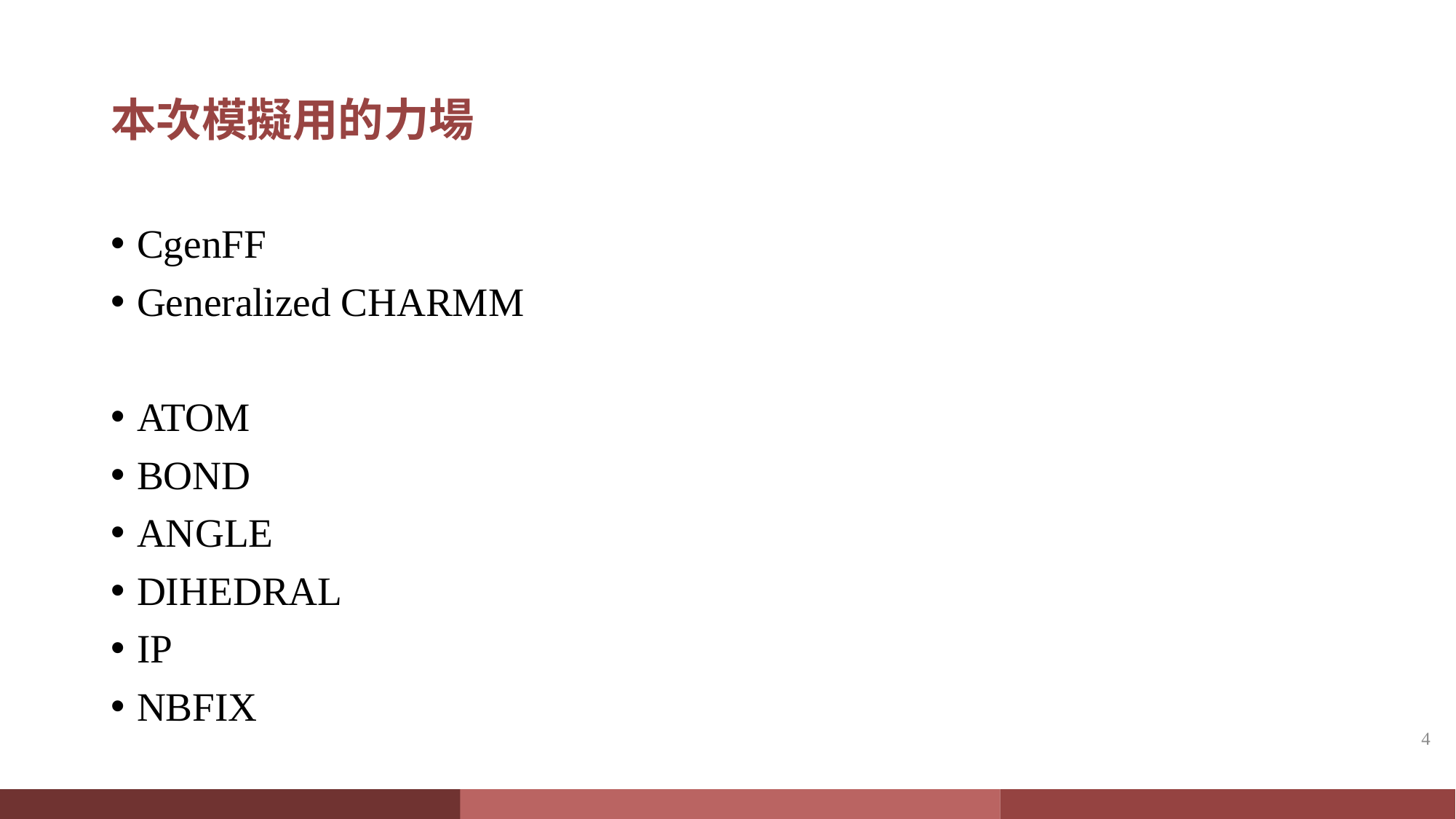

# 本次模擬用的力場
CgenFF
Generalized CHARMM

ATOM
BOND
ANGLE
DIHEDRAL
IP
NBFIX
4